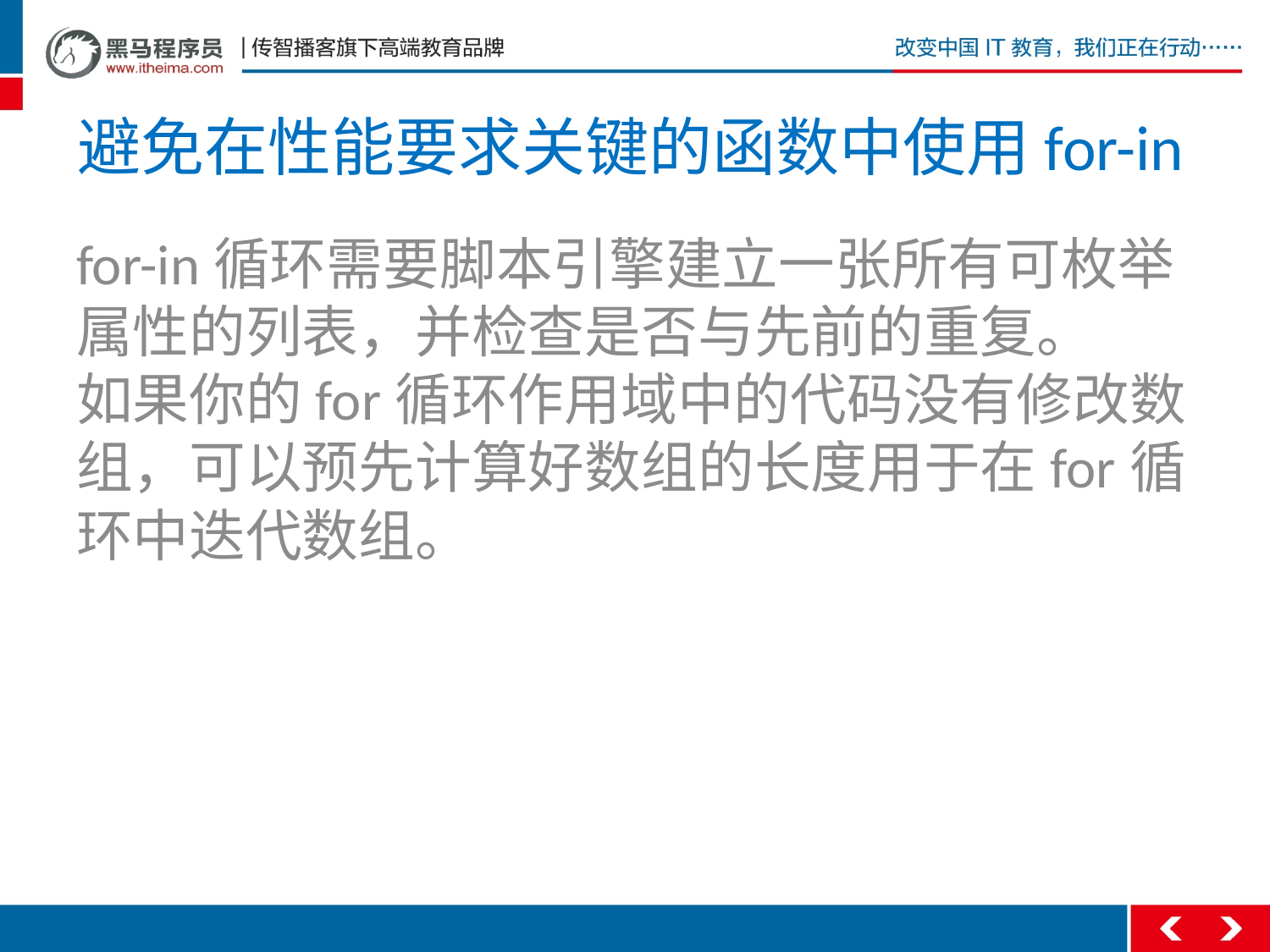

# 避免在性能要求关键的函数中使用for-in
for-in循环需要脚本引擎建立一张所有可枚举属性的列表，并检查是否与先前的重复。
如果你的for循环作用域中的代码没有修改数组，可以预先计算好数组的长度用于在for循环中迭代数组。